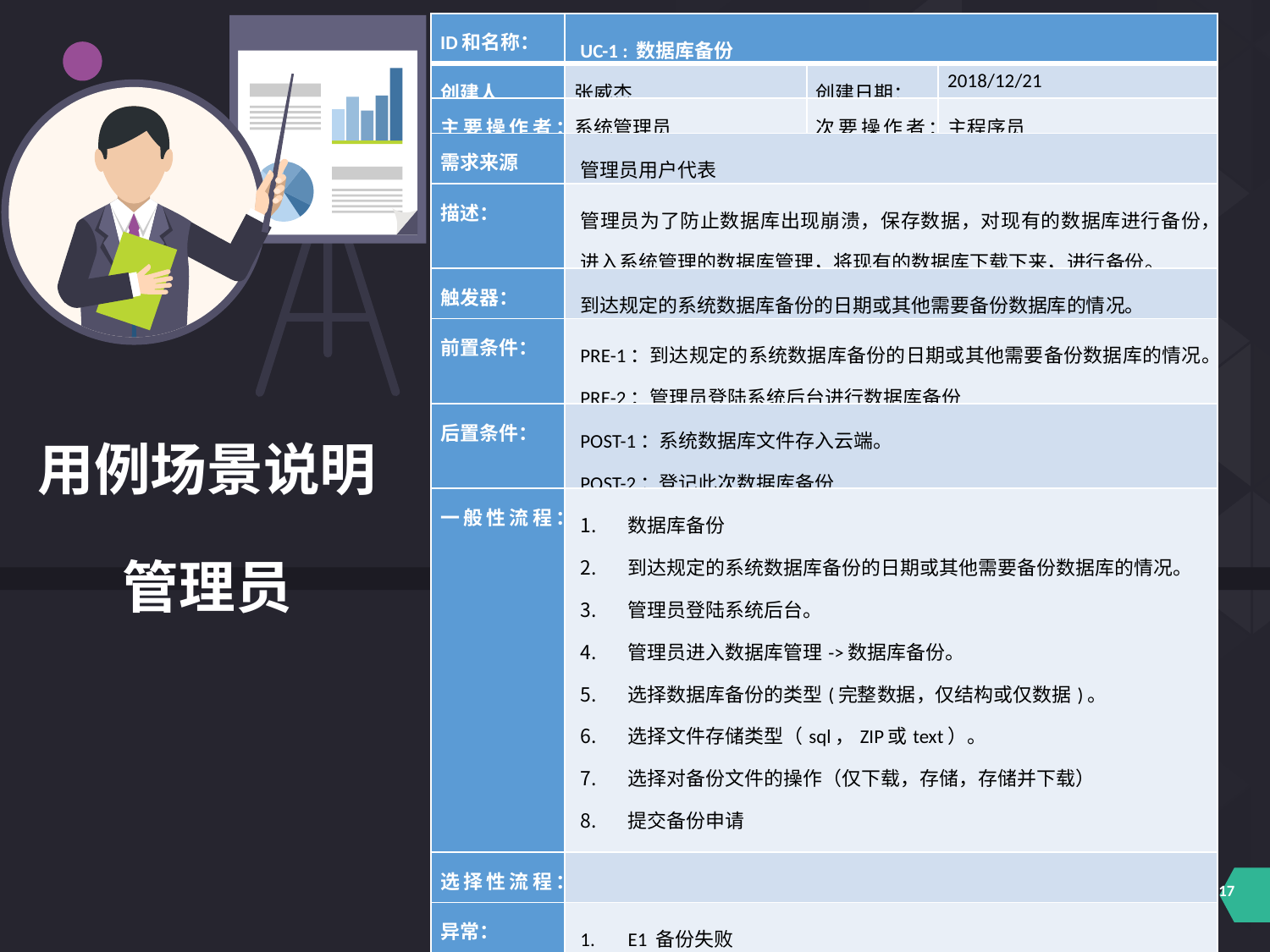

| ID和名称： | UC-1 : 数据库备份 |  |  |
| --- | --- | --- | --- |
| 创建人 | 张威杰 | 创建日期： | 2018/12/21 |
| 主要操作者： | 系统管理员 | 次要操作者： | 主程序员 |
| 需求来源 | 管理员用户代表 |  |  |
| 描述： | 管理员为了防止数据库出现崩溃，保存数据，对现有的数据库进行备份， 进入系统管理的数据库管理，将现有的数据库下载下来，进行备份。 |  |  |
| 触发器： | 到达规定的系统数据库备份的日期或其他需要备份数据库的情况。 |  |  |
| 前置条件： | PRE-1：到达规定的系统数据库备份的日期或其他需要备份数据库的情况。 PRE-2：管理员登陆系统后台进行数据库备份 |  |  |
| 后置条件： | POST-1：系统数据库文件存入云端。 POST-2：登记此次数据库备份 |  |  |
| 一般性流程： | 数据库备份 到达规定的系统数据库备份的日期或其他需要备份数据库的情况。 管理员登陆系统后台。 管理员进入数据库管理->数据库备份。 选择数据库备份的类型(完整数据，仅结构或仅数据)。 选择文件存储类型（sql，ZIP或text）。 选择对备份文件的操作（仅下载，存储，存储并下载） 提交备份申请 系统根据要求备份数据库并根据用户需要返回数据库文件 更行数据库备份的登记表。 |  |  |
| 选择性流程： |  |  |  |
| 异常： | E1 备份失败 无法下载识别备份下来的数据库。 |  |  |

用例场景说明
管理员